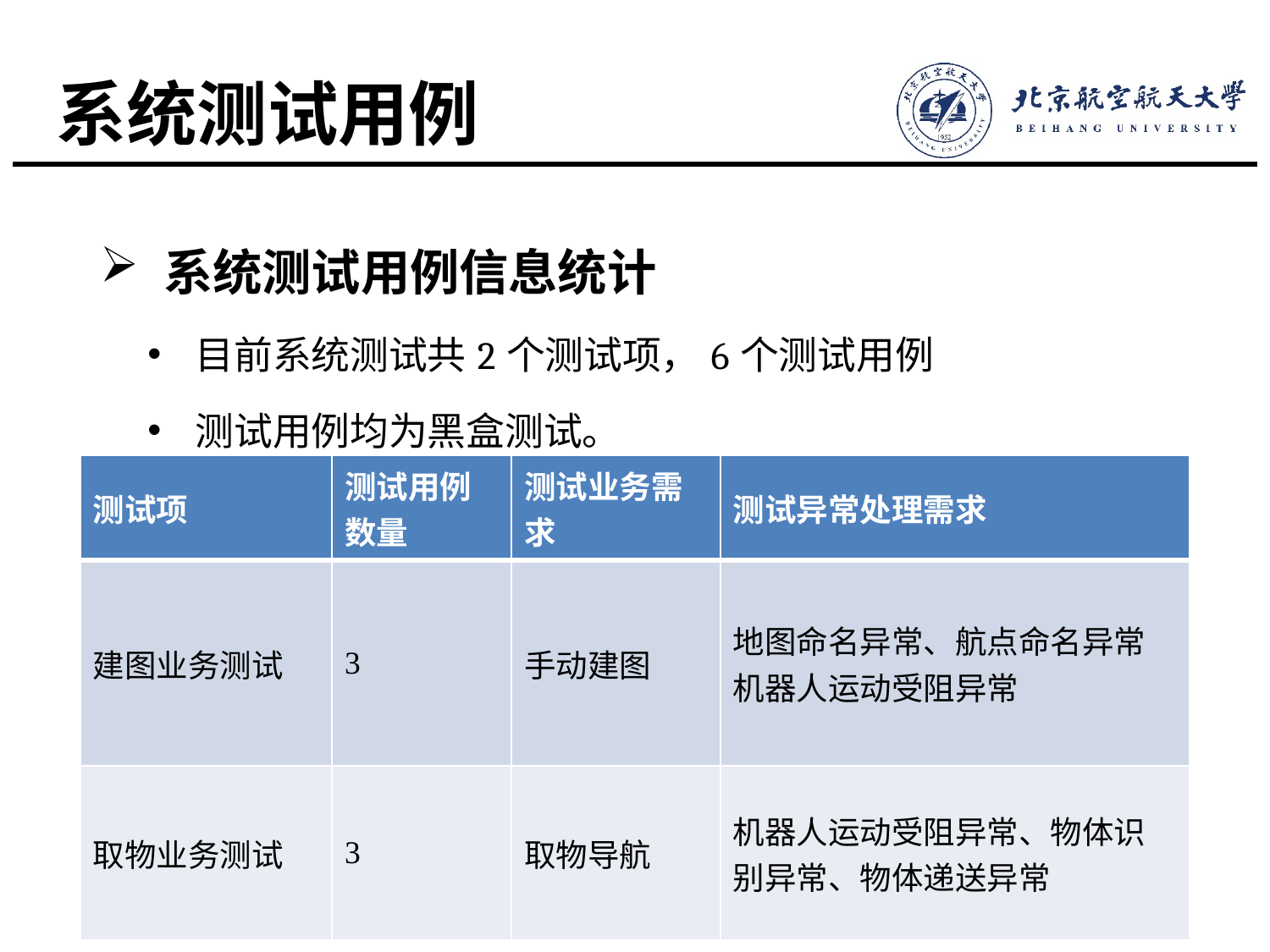

# 系统测试用例
系统测试用例信息统计
目前系统测试共2个测试项，6个测试用例
测试用例均为黑盒测试。
| 测试项 | 测试用例数量 | 测试业务需求 | 测试异常处理需求 |
| --- | --- | --- | --- |
| 建图业务测试 | 3 | 手动建图 | 地图命名异常、航点命名异常 机器人运动受阻异常 |
| 取物业务测试 | 3 | 取物导航 | 机器人运动受阻异常、物体识别异常、物体递送异常 |
19